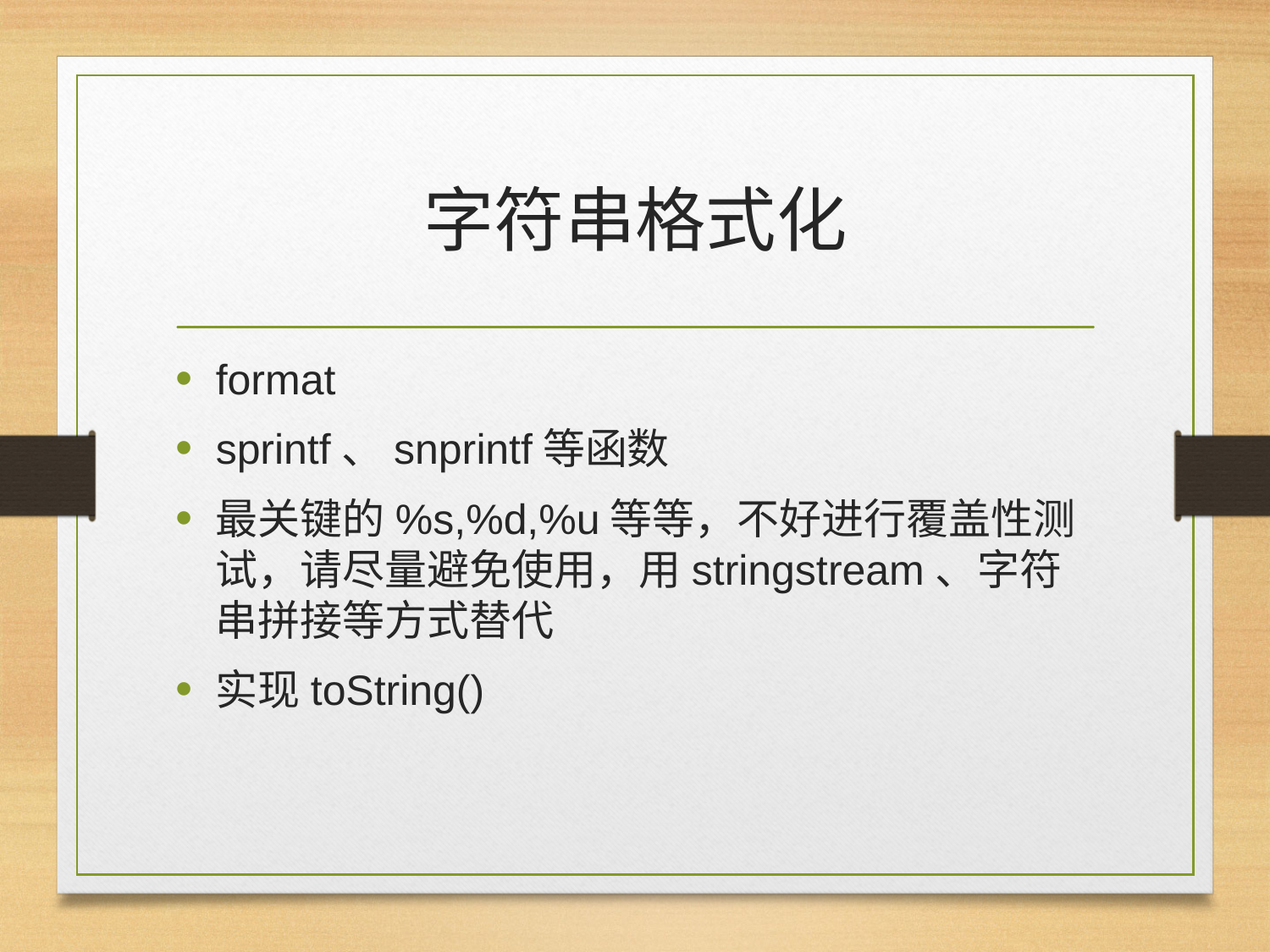

# 字符串格式化
format
sprintf、snprintf等函数
最关键的%s,%d,%u等等，不好进行覆盖性测试，请尽量避免使用，用stringstream、字符串拼接等方式替代
实现toString()